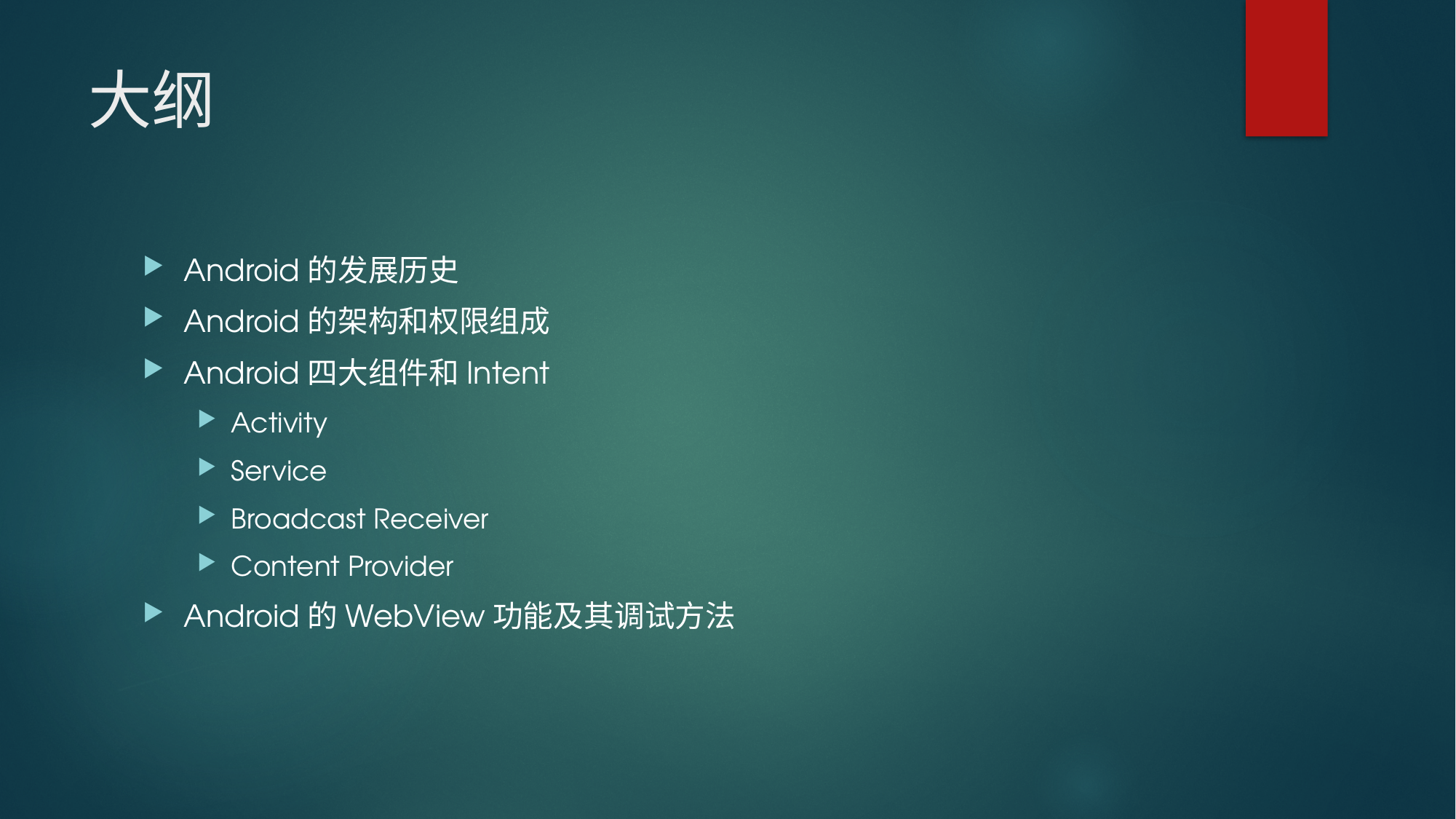

# 大纲
Android的发展历史
Android的架构和权限组成
Android四大组件和Intent
Activity
Service
Broadcast Receiver
Content Provider
Android的WebView功能及其调试方法